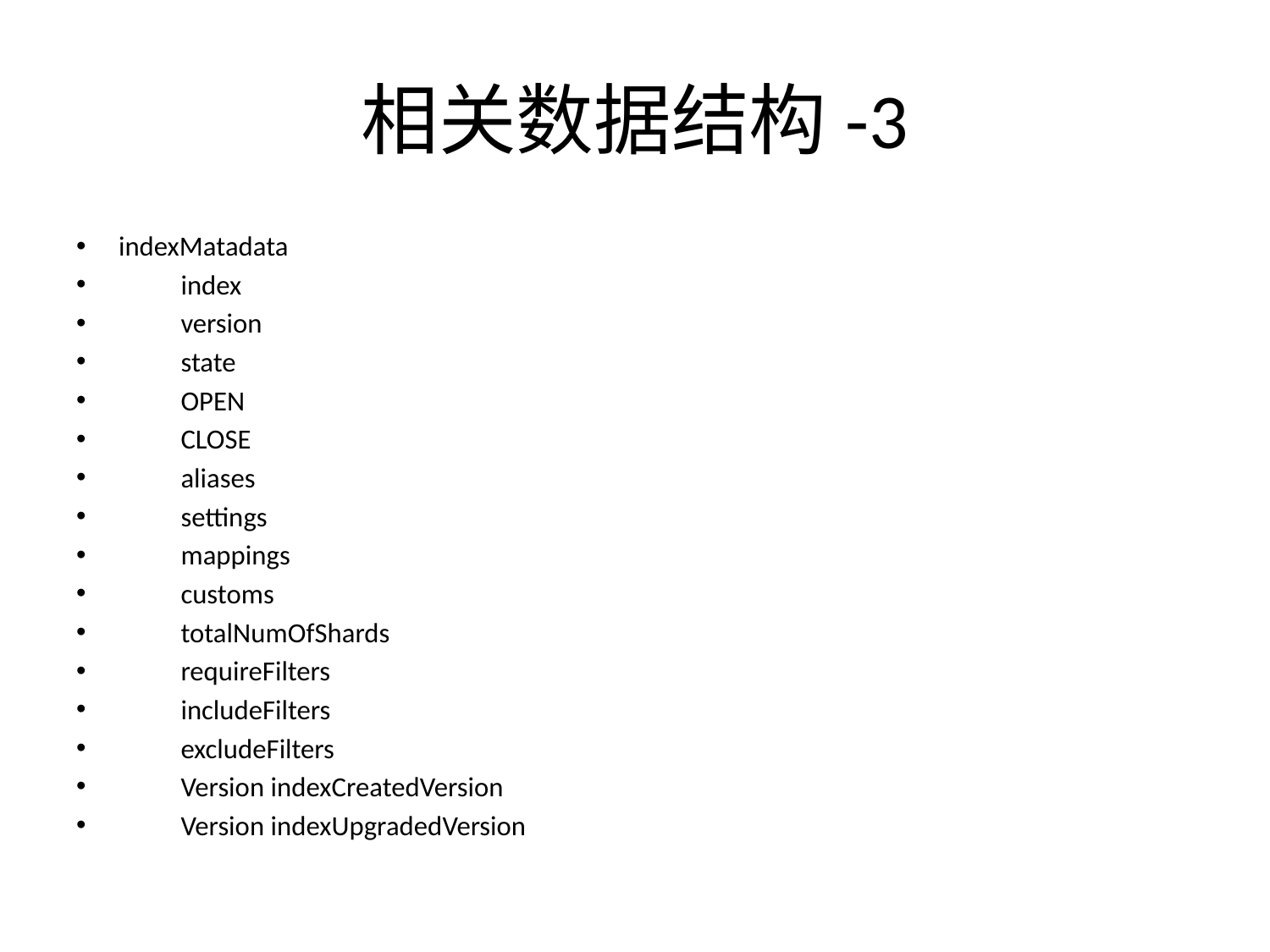

# 相关数据结构-3
indexMatadata
	index
	version
	state
		OPEN
		CLOSE
	aliases
	settings
	mappings
	customs
	totalNumOfShards
	requireFilters
	includeFilters
	excludeFilters
	Version indexCreatedVersion
	Version indexUpgradedVersion